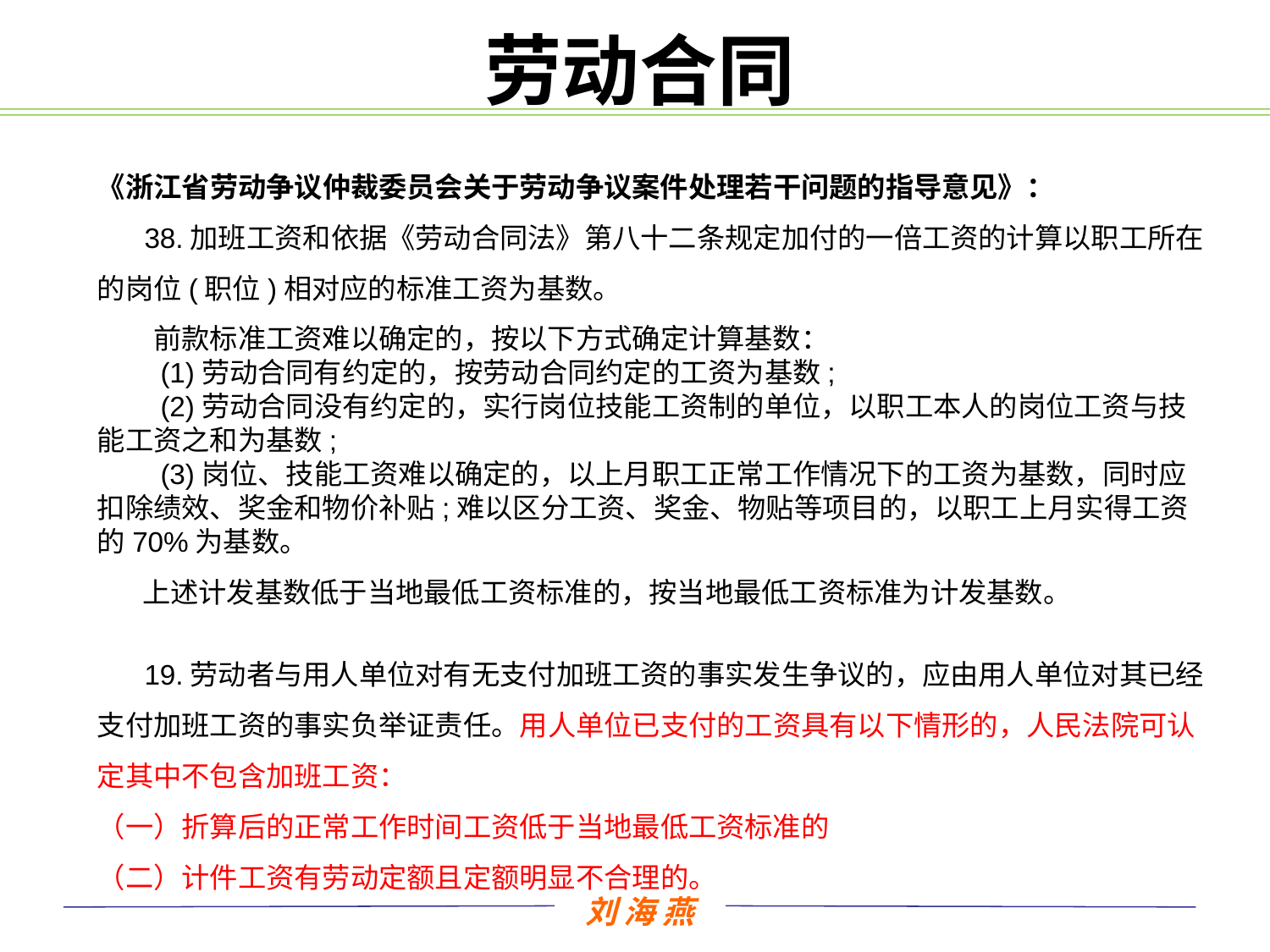

# 劳动合同
《浙江省劳动争议仲裁委员会关于劳动争议案件处理若干问题的指导意见》：
      38.加班工资和依据《劳动合同法》第八十二条规定加付的一倍工资的计算以职工所在的岗位(职位)相对应的标准工资为基数。
　　前款标准工资难以确定的，按以下方式确定计算基数：
　　(1)劳动合同有约定的，按劳动合同约定的工资为基数;
　　(2)劳动合同没有约定的，实行岗位技能工资制的单位，以职工本人的岗位工资与技能工资之和为基数;
　　(3)岗位、技能工资难以确定的，以上月职工正常工作情况下的工资为基数，同时应扣除绩效、奖金和物价补贴;难以区分工资、奖金、物贴等项目的，以职工上月实得工资的70%为基数。
      上述计发基数低于当地最低工资标准的，按当地最低工资标准为计发基数。
      19.劳动者与用人单位对有无支付加班工资的事实发生争议的，应由用人单位对其已经支付加班工资的事实负举证责任。用人单位已支付的工资具有以下情形的，人民法院可认定其中不包含加班工资：
（一）折算后的正常工作时间工资低于当地最低工资标准的
（二）计件工资有劳动定额且定额明显不合理的。